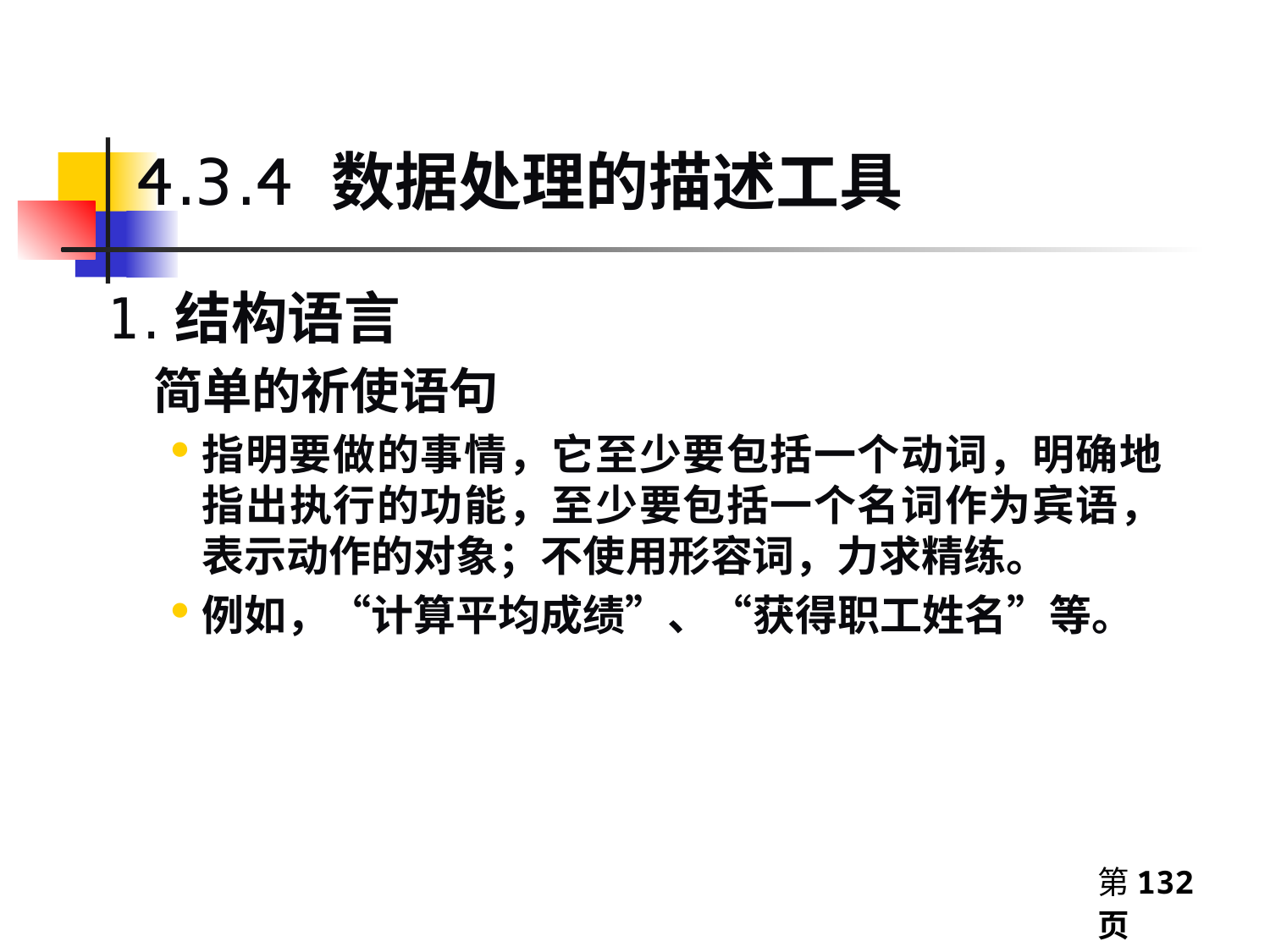

4.3.4 数据处理的描述工具
1.结构语言
简单的祈使语句
指明要做的事情，它至少要包括一个动词，明确地指出执行的功能，至少要包括一个名词作为宾语，表示动作的对象；不使用形容词，力求精练。
例如，“计算平均成绩”、“获得职工姓名”等。